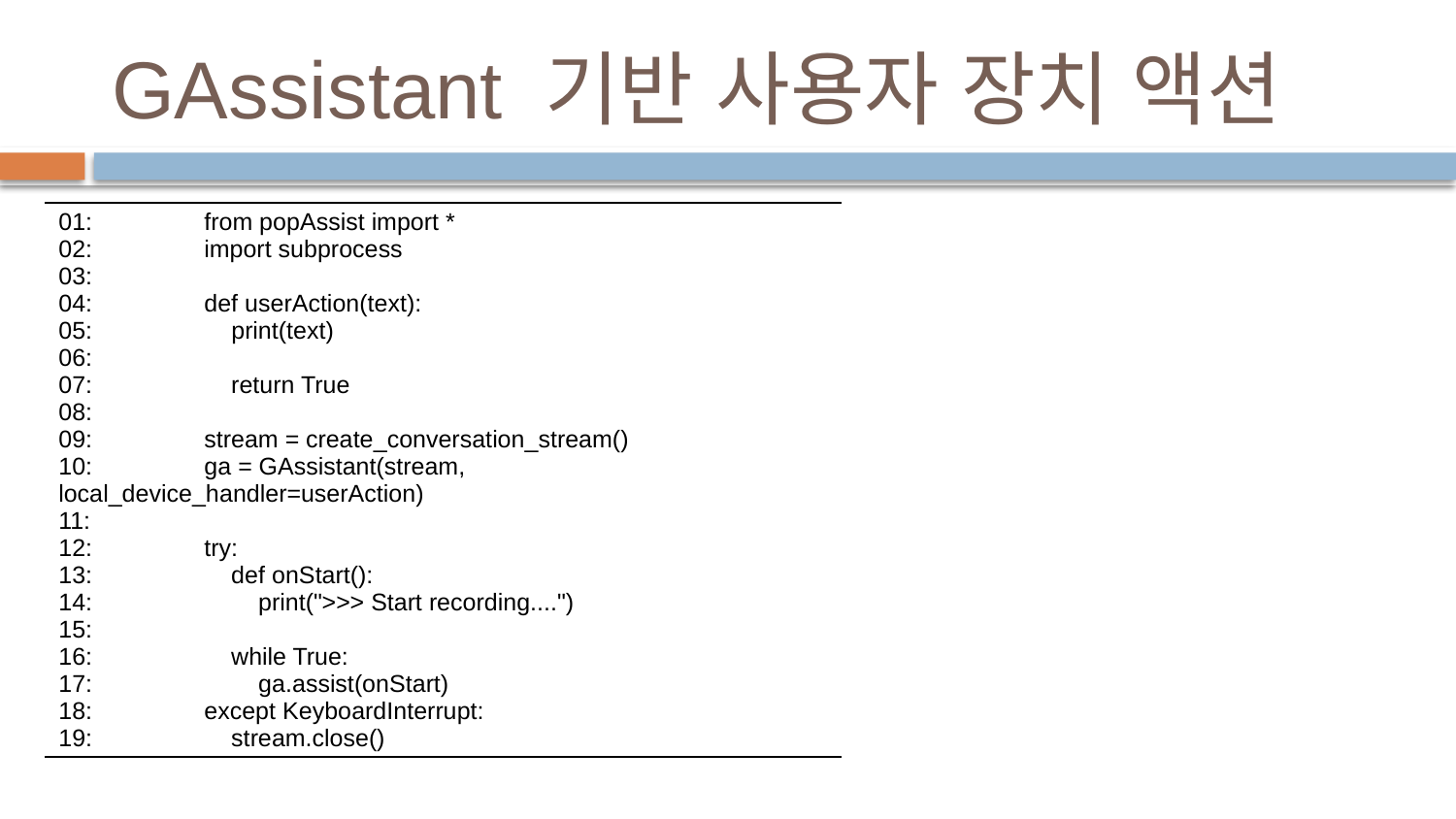

# GAssistant 기반 사용자 장치 액션
| 01: from popAssist import \* 02: import subprocess 03: 04: def userAction(text): 05: print(text) 06: 07: return True 08: 09: stream = create\_conversation\_stream() 10: ga = GAssistant(stream, local\_device\_handler=userAction) 11: 12: try: 13: def onStart(): 14: print(">>> Start recording....") 15: 16: while True: 17: ga.assist(onStart) 18: except KeyboardInterrupt: 19: stream.close() |
| --- |